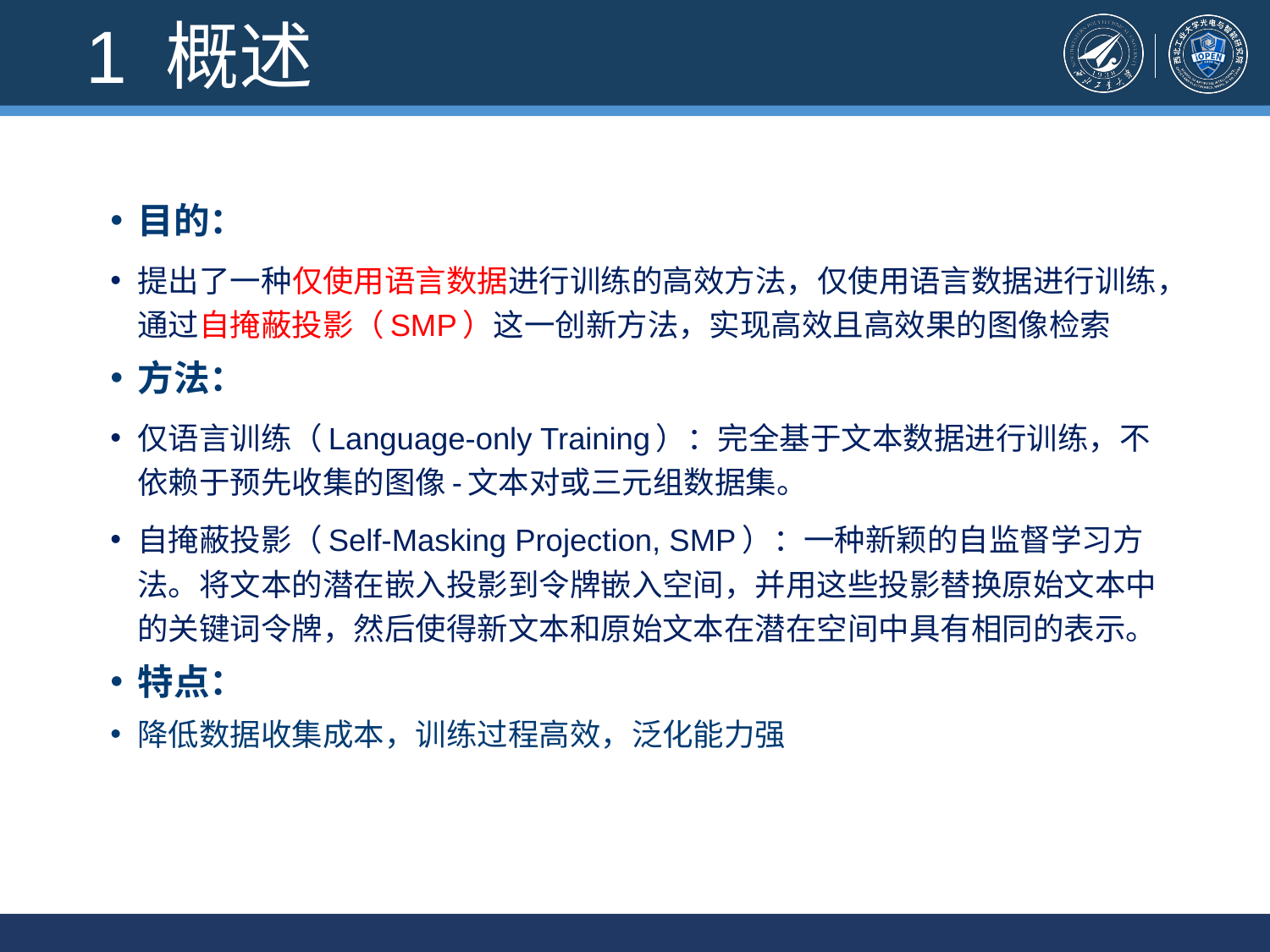

1 概述
目的：
提出了一种仅使用语言数据进行训练的高效方法，仅使用语言数据进行训练，通过自掩蔽投影（SMP）这一创新方法，实现高效且高效果的图像检索
方法：
仅语言训练（Language-only Training）：完全基于文本数据进行训练，不依赖于预先收集的图像-文本对或三元组数据集。
自掩蔽投影（Self-Masking Projection, SMP）：一种新颖的自监督学习方法。将文本的潜在嵌入投影到令牌嵌入空间，并用这些投影替换原始文本中的关键词令牌，然后使得新文本和原始文本在潜在空间中具有相同的表示。
特点：
降低数据收集成本，训练过程高效，泛化能力强